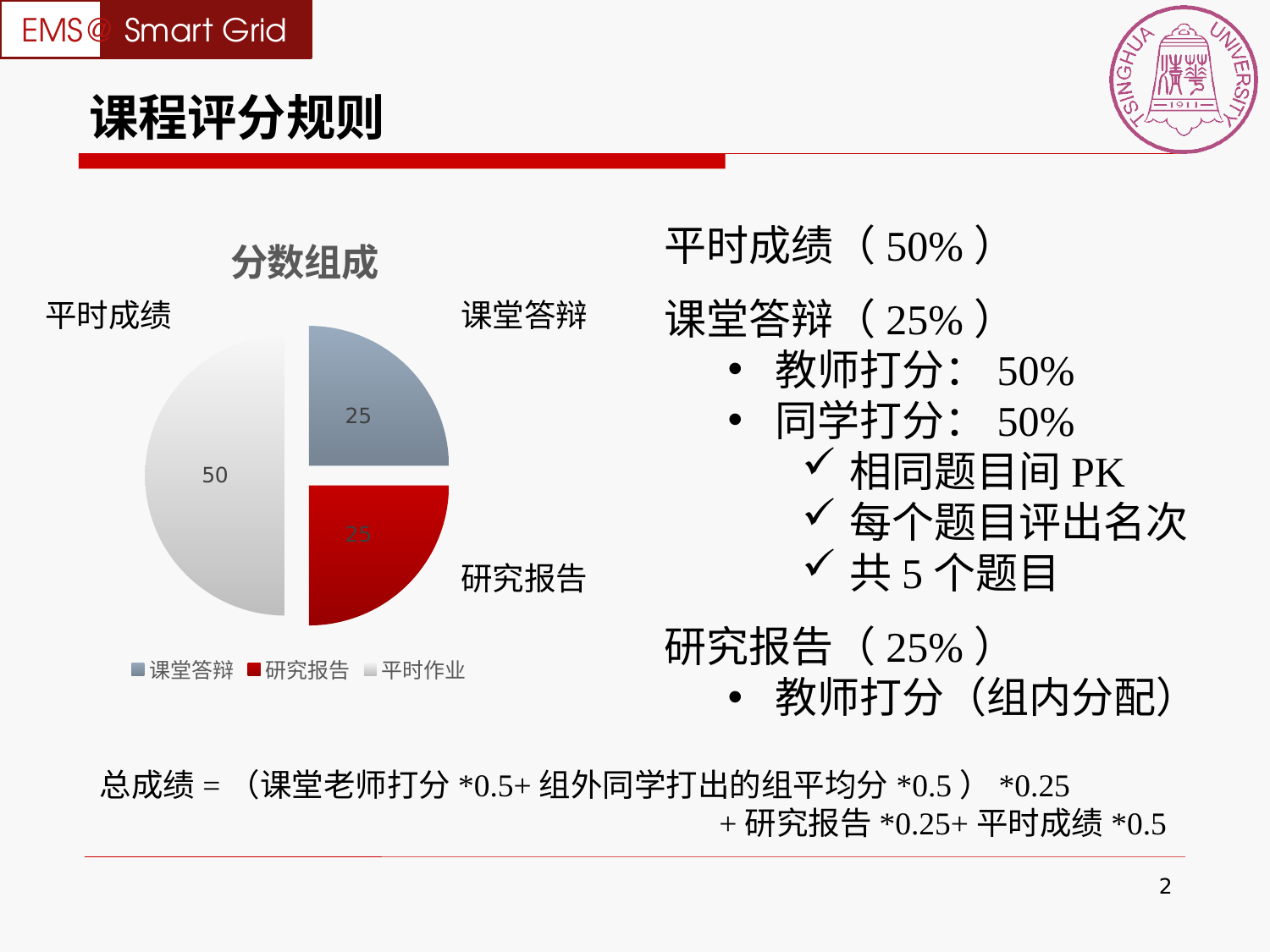

# 课程评分规则
平时成绩（50%）

课堂答辩（25%）
教师打分：50%
同学打分：50%
相同题目间PK
每个题目评出名次
共5个题目

研究报告（25%）
教师打分（组内分配）

### Chart:

| Category | 分数组成 |
|---|---|
| 课堂答辩 | 25.0 |
| 研究报告 | 25.0 |
| 平时作业 | 50.0 |
课堂答辩
研究报告
总成绩=（课堂老师打分*0.5+组外同学打出的组平均分*0.5）*0.25
                                                                             +研究报告*0.25+平时成绩*0.5
2